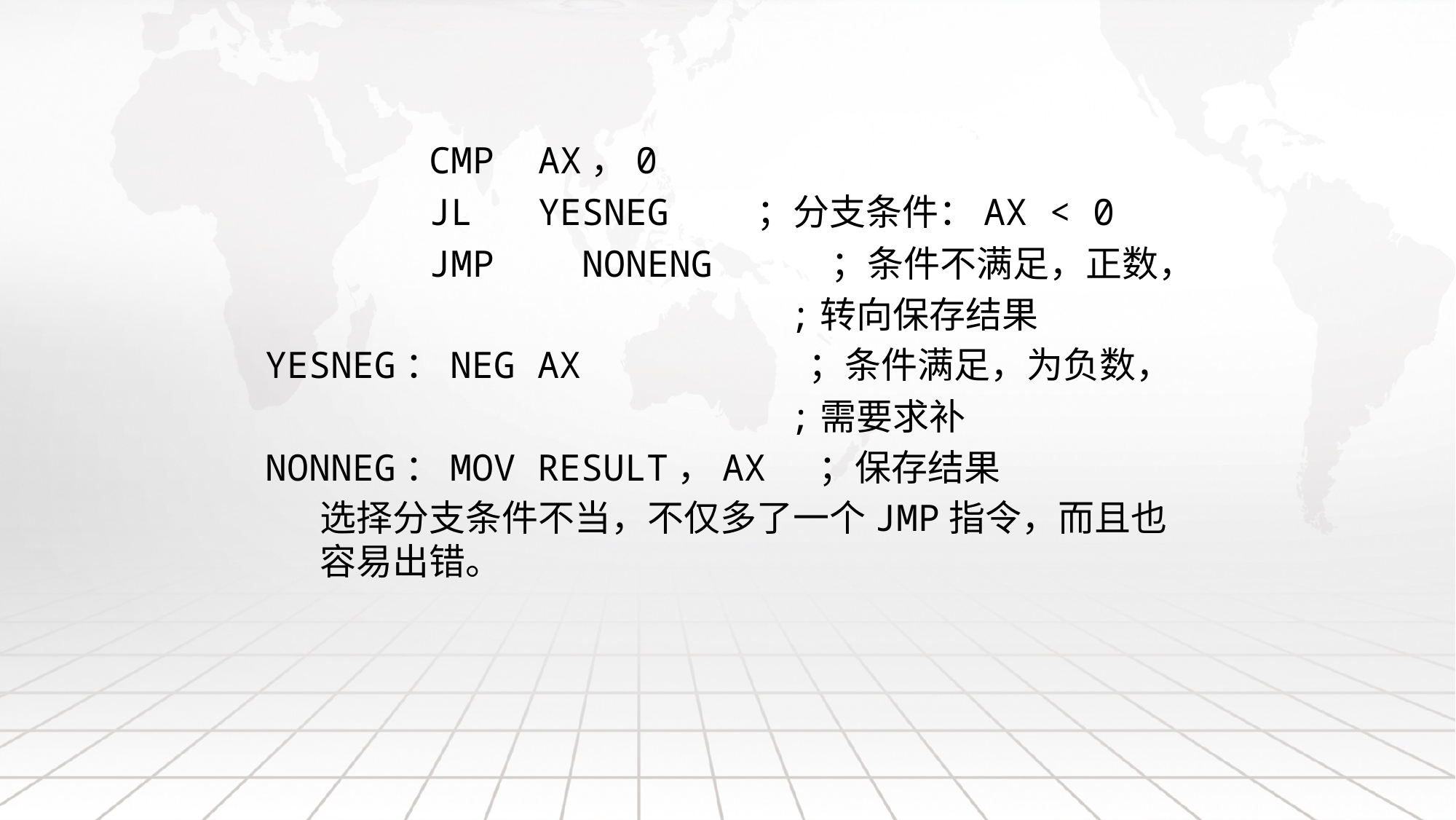

CMP	AX，0
     	JL	YESNEG	；分支条件：AX < 0
     	JMP    NONENG     ；条件不满足，正数，
                        ;转向保存结果
YESNEG：NEG AX          ；条件满足，为负数，
                        ;需要求补
NONNEG：MOV RESULT，AX  ；保存结果
	选择分支条件不当，不仅多了一个JMP指令，而且也容易出错。